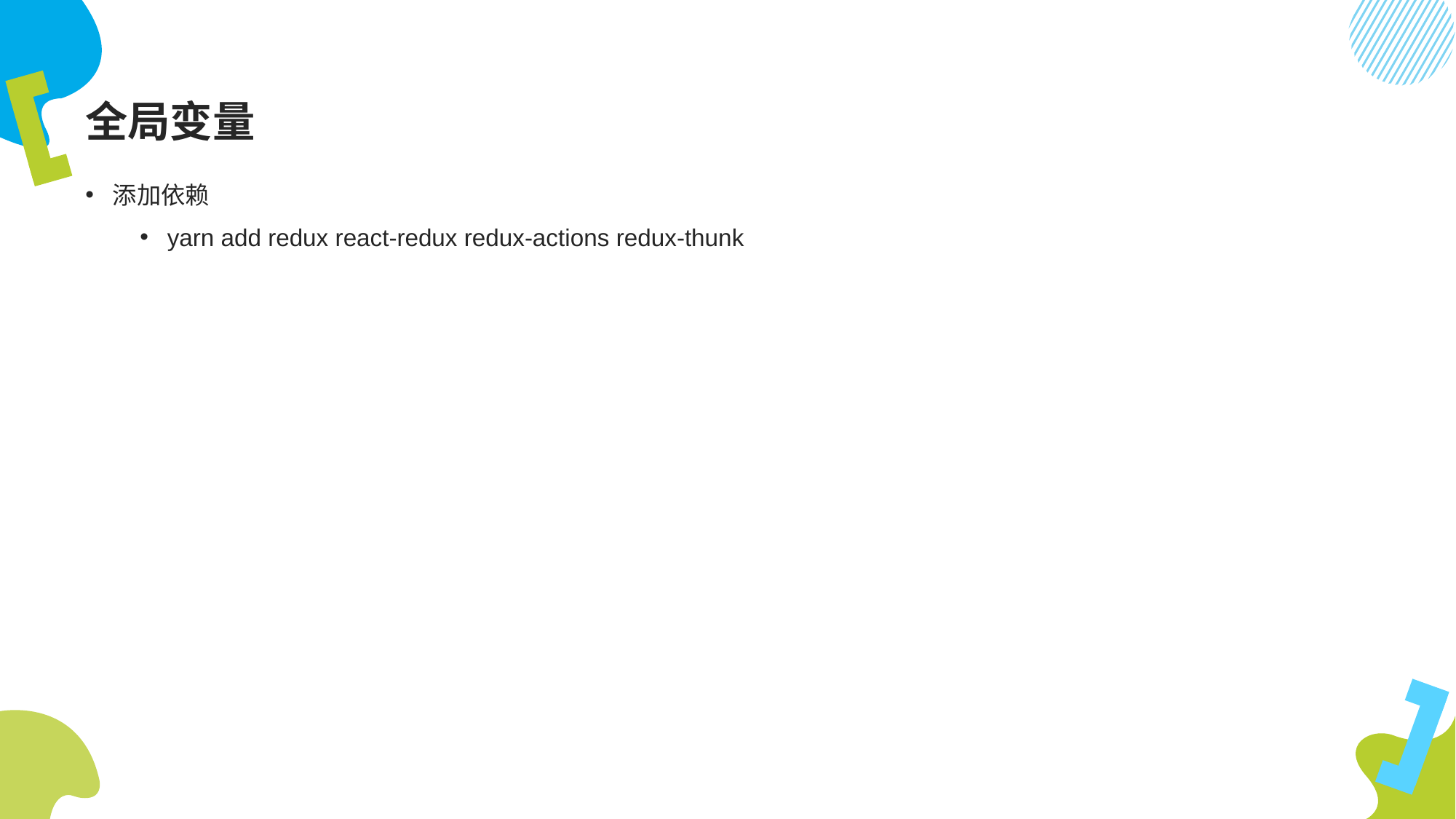

# 全局变量
添加依赖
yarn add redux react-redux redux-actions redux-thunk